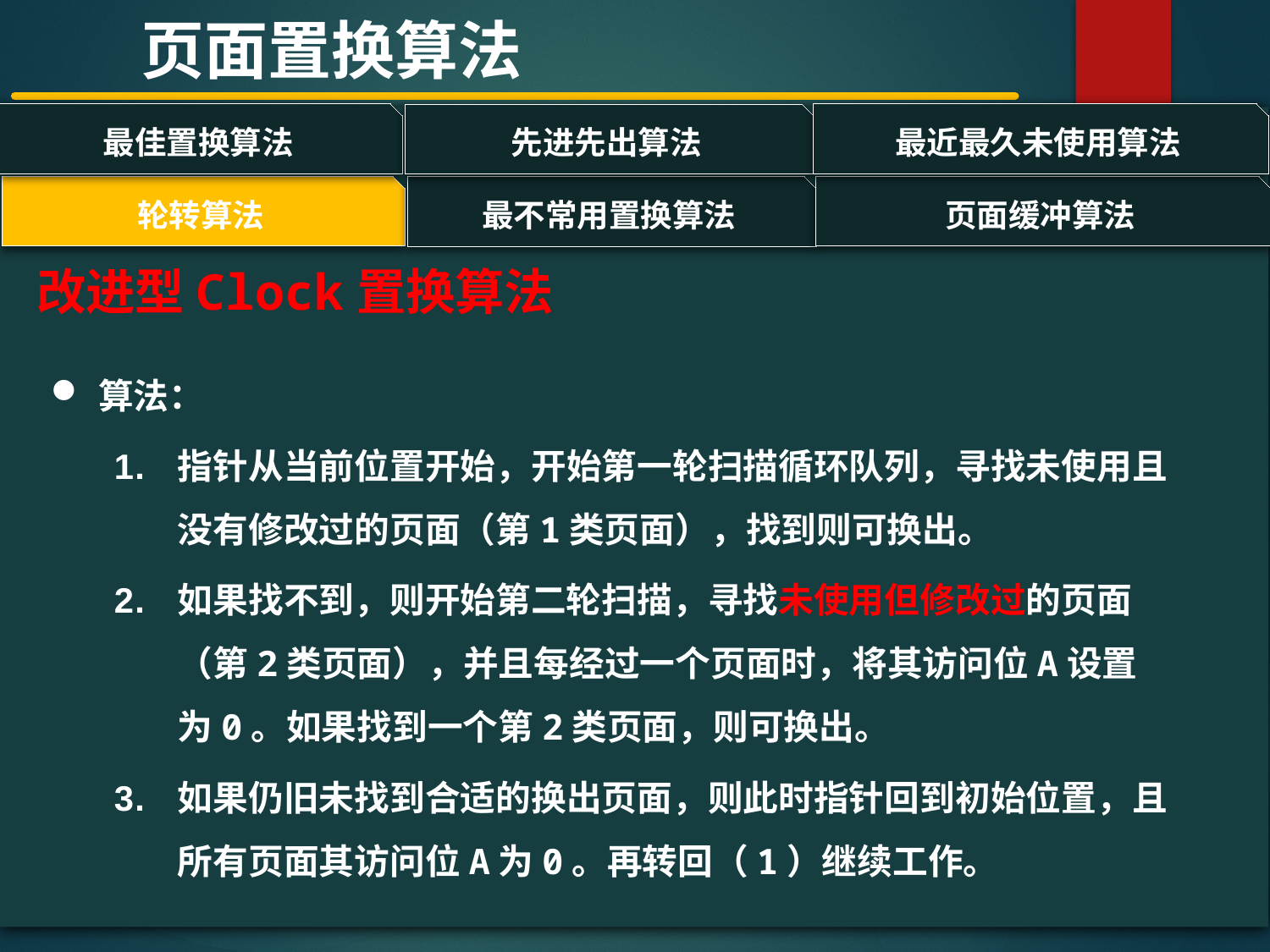

页面置换算法
最佳置换算法
最近最久未使用算法
先进先出算法
轮转算法
页面缓冲算法
最不常用置换算法
#
改进型Clock置换算法
算法：
指针从当前位置开始，开始第一轮扫描循环队列，寻找未使用且没有修改过的页面（第1类页面），找到则可换出。
如果找不到，则开始第二轮扫描，寻找未使用但修改过的页面（第2类页面），并且每经过一个页面时，将其访问位A设置为0。如果找到一个第2类页面，则可换出。
如果仍旧未找到合适的换出页面，则此时指针回到初始位置，且所有页面其访问位A为0。再转回（1）继续工作。